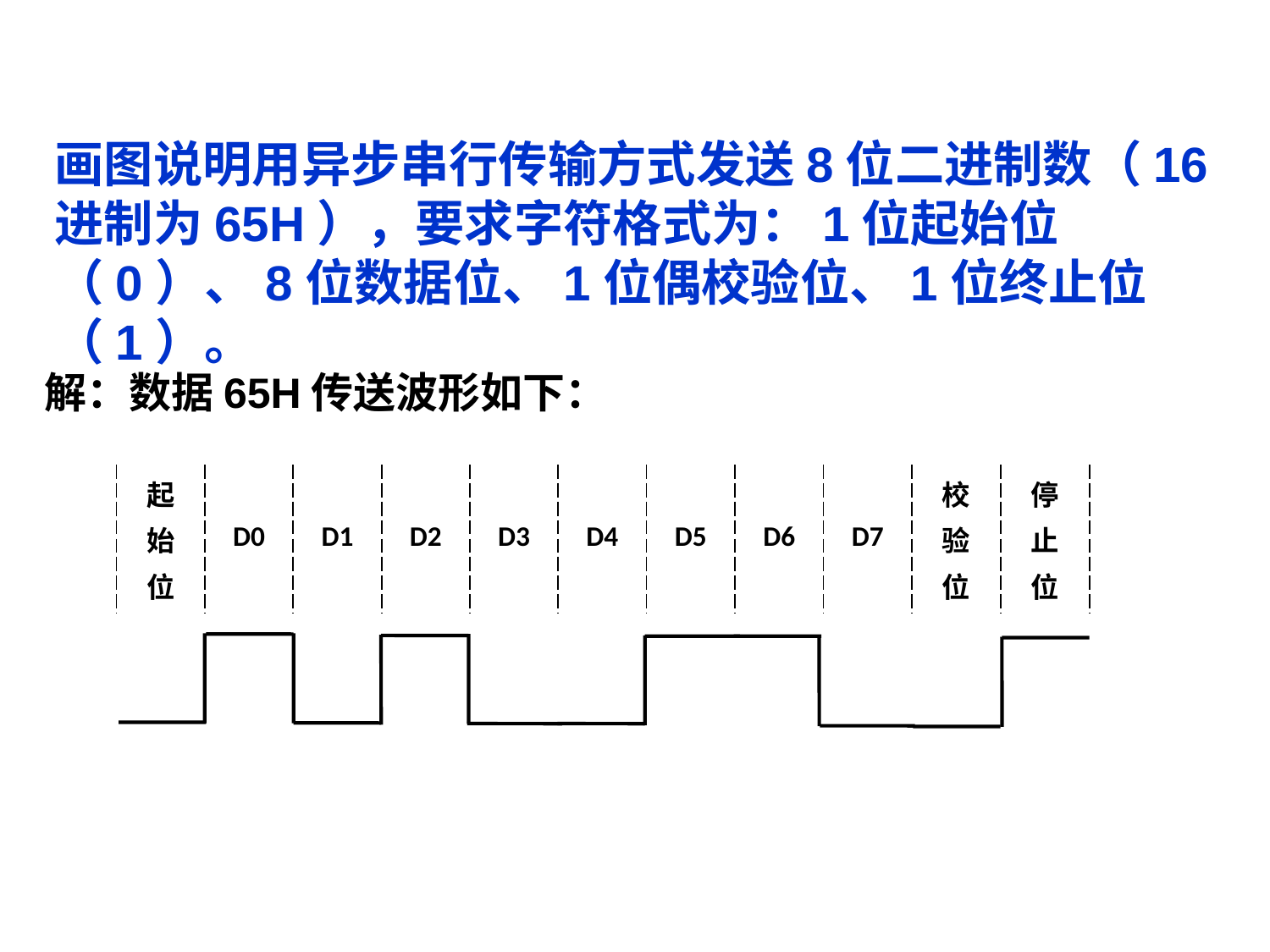

画图说明用异步串行传输方式发送8位二进制数（16进制为65H），要求字符格式为：1位起始位（0）、8位数据位、1位偶校验位、1位终止位（1）。
解：数据65H传送波形如下：

| 起 始 位 | D0 | D1 | D2 | D3 | D4 | D5 | D6 | D7 | 校 验 位 | 停 止 位 |
| --- | --- | --- | --- | --- | --- | --- | --- | --- | --- | --- |